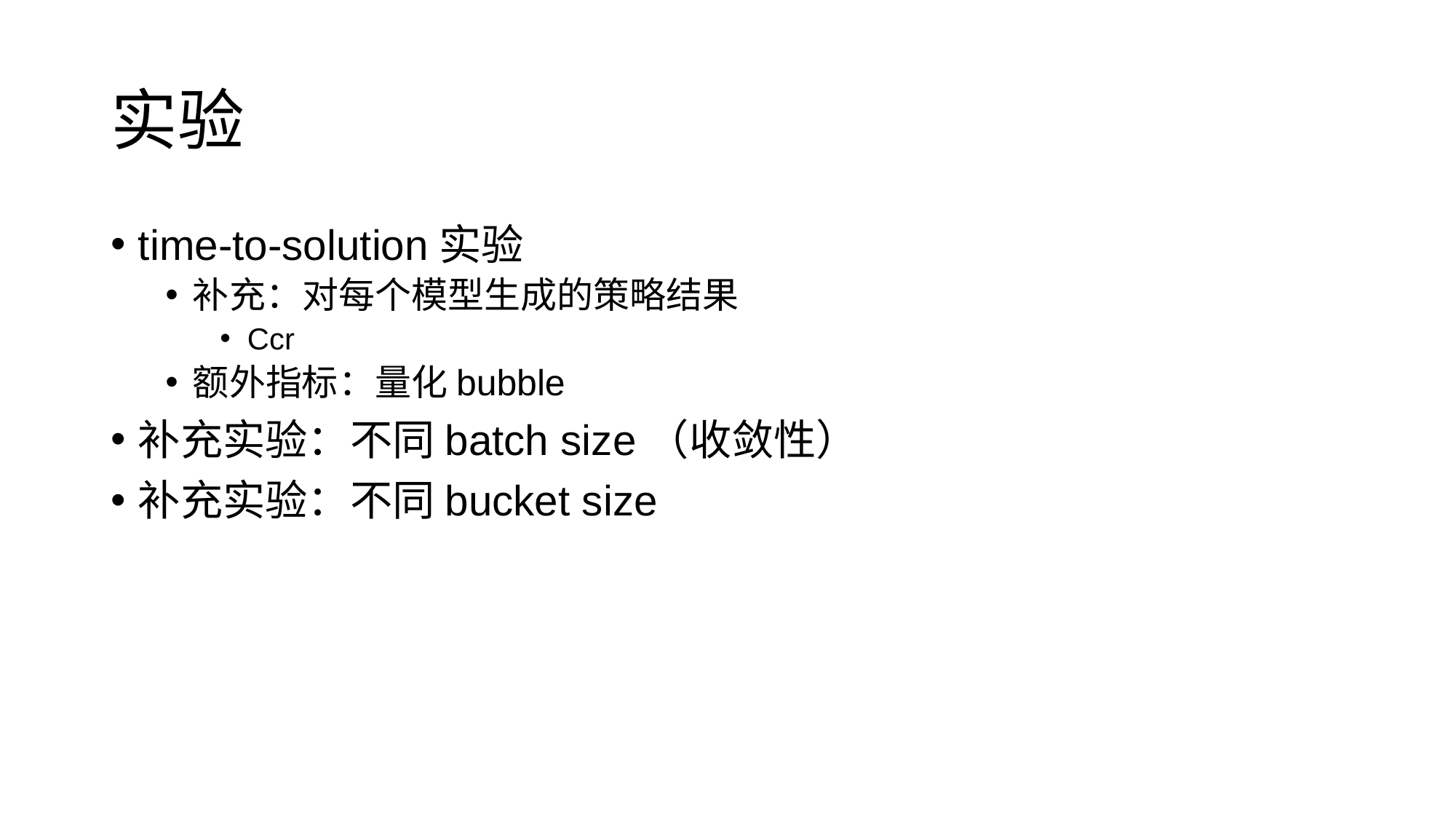

# 实验
time-to-solution实验
补充：对每个模型生成的策略结果
Ccr
额外指标：量化bubble
补充实验：不同batch size（收敛性）
补充实验：不同bucket size